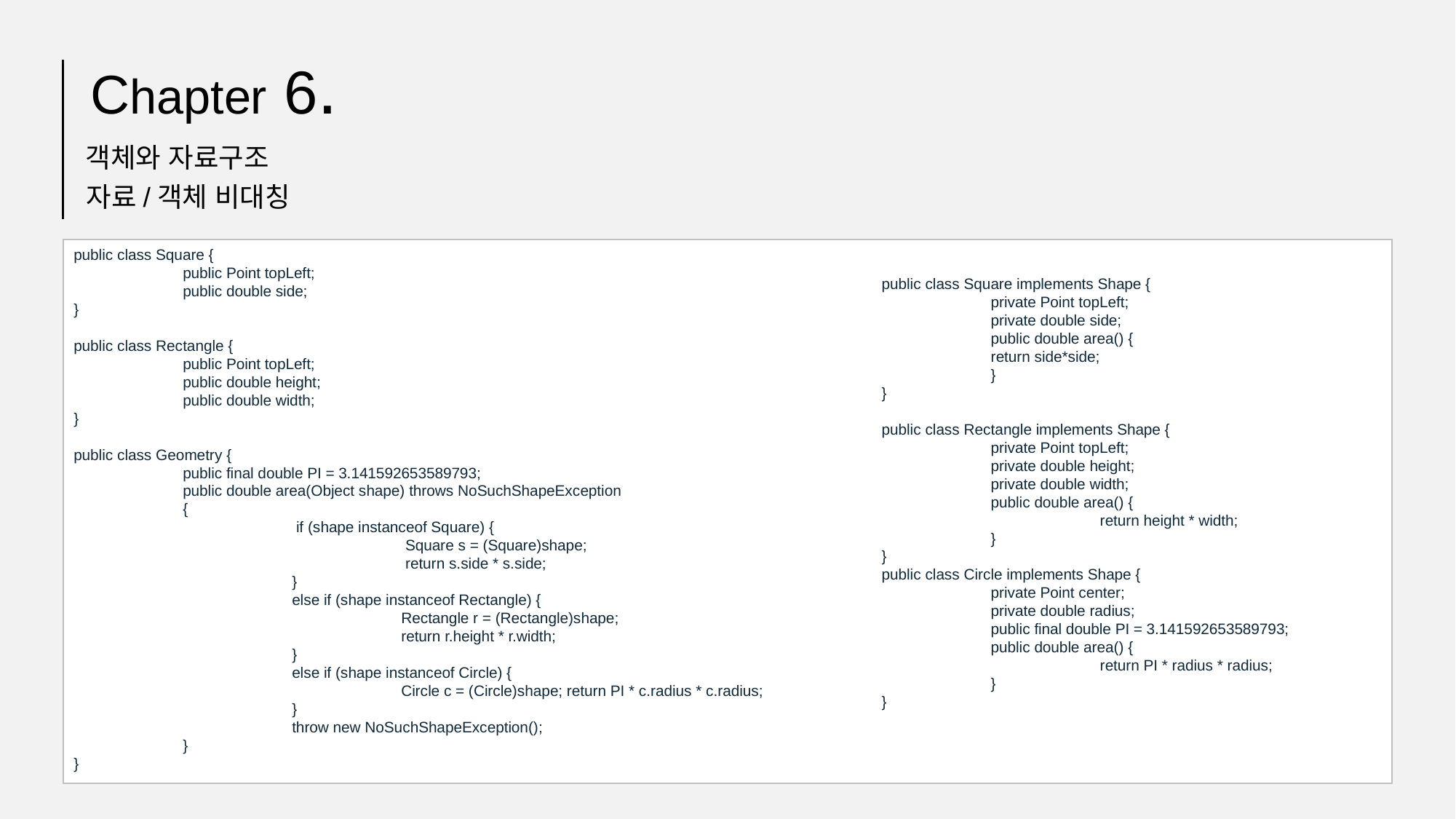

Chapter 6.
객체와 자료구조
자료/객체 비대칭

public class Square {
	public Point topLeft;
	public double side;
}

public class Rectangle {
 	public Point topLeft;
	public double height;
	public double width;
}

public class Geometry {
	public final double PI = 3.141592653589793;
	public double area(Object shape) throws NoSuchShapeException
	{
		 if (shape instanceof Square) {
			 Square s = (Square)shape;
			 return s.side * s.side;
		}
		else if (shape instanceof Rectangle) {
 			Rectangle r = (Rectangle)shape;
			return r.height * r.width;
		}
		else if (shape instanceof Circle) {
 			Circle c = (Circle)shape; return PI * c.radius * c.radius;
		}
		throw new NoSuchShapeException();
	}
}
public class Square implements Shape {
	private Point topLeft;
	private double side;
	public double area() {
	return side*side;
	}
}

public class Rectangle implements Shape {
	private Point topLeft;
	private double height;
	private double width;
	public double area() {
		return height * width;
	}
}
public class Circle implements Shape {
	private Point center;
	private double radius;
	public final double PI = 3.141592653589793;
	public double area() {
		return PI * radius * radius;
	}
}